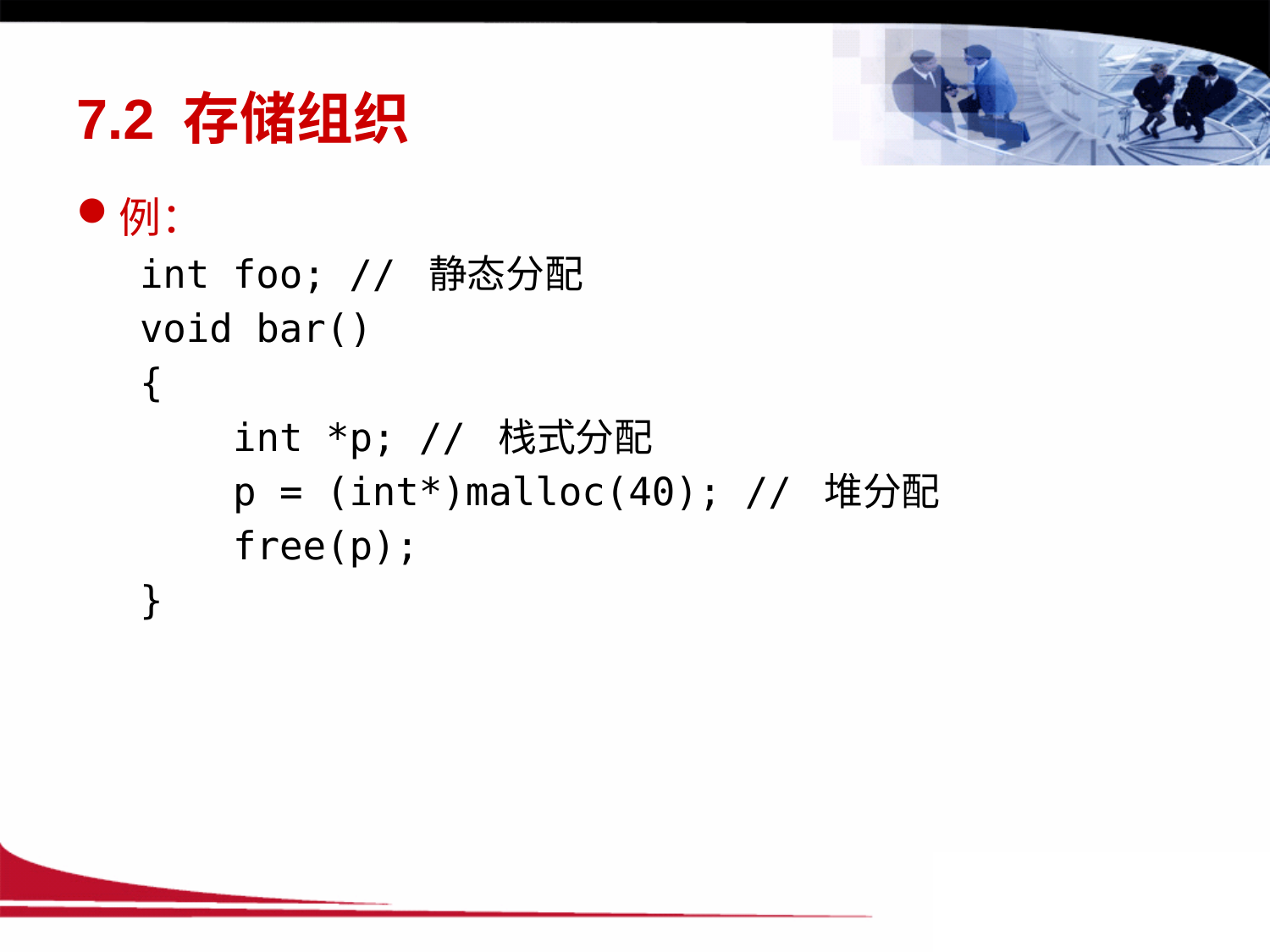

# 7.2 存储组织
例：
int foo; // 静态分配
void bar()
{
    int *p; // 栈式分配
    p = (int*)malloc(40); // 堆分配
    free(p);
}